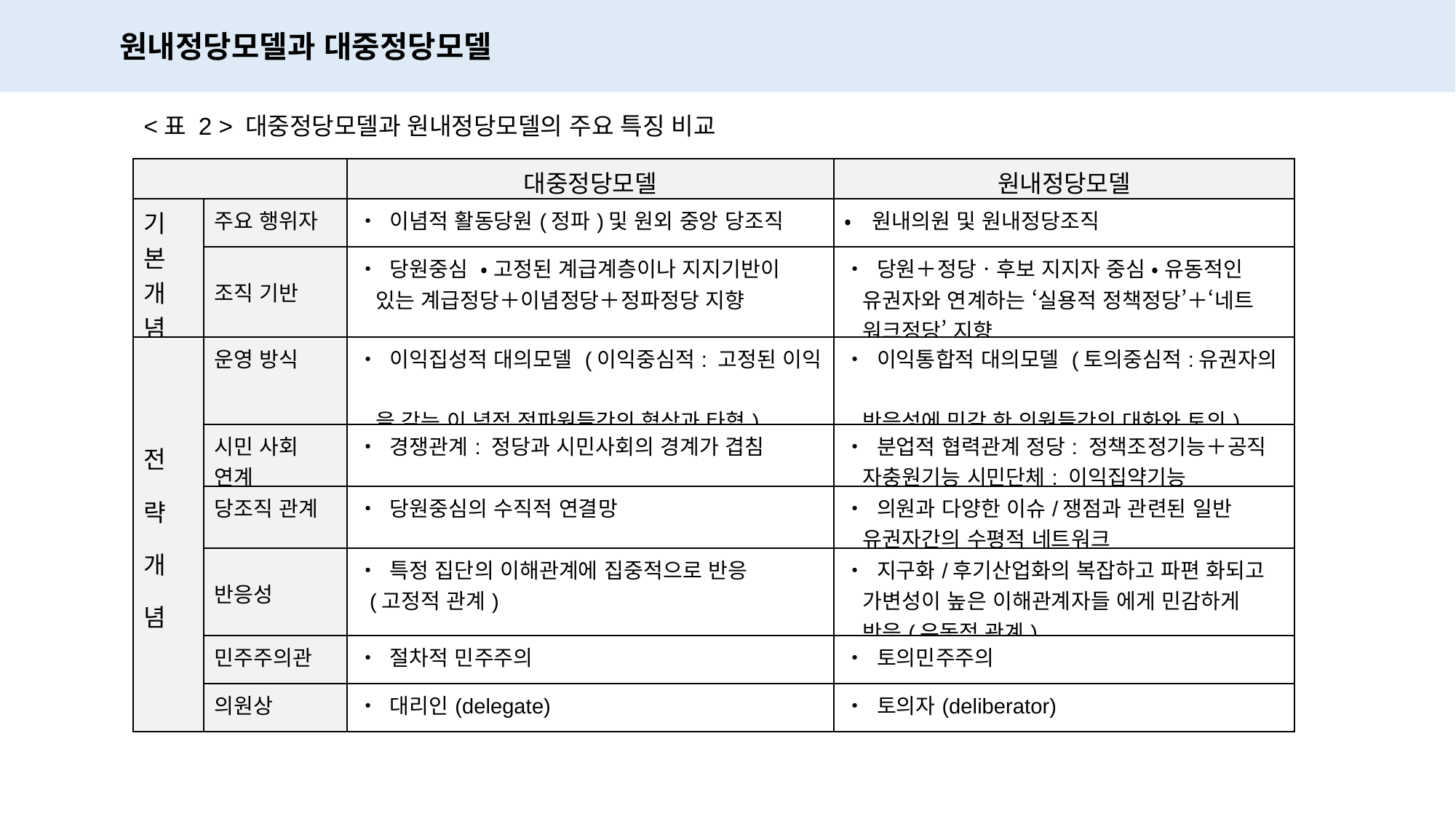

원내정당모델과 대중정당모델
<표 2 > 대중정당모델과 원내정당모델의 주요 특징 비교
|  |  | 대중정당모델 | 원내정당모델 |
| --- | --- | --- | --- |
| 기 본 개 념 | 주요 행위자 | • 이념적 활동당원(정파)및 원외 중앙 당조직 | •원내의원 및 원내정당조직 |
|  | 조직 기반 | • 당원중심 • 고정된 계급계층이나 지지기반이 있는 계급정당＋이념정당＋정파정당 지향 | • 당원＋정당ㆍ후보 지지자 중심 • 유동적인 유권자와 연계하는 ‘실용적 정책정당’＋‘네트 워크정당’ 지향 |
| 전 략 개 념 | 운영 방식 | • 이익집성적 대의모델 (이익중심적: 고정된 이익 을 갖는 이 념적 정파원들간의 협상과 타협) | • 이익통합적 대의모델 (토의중심적:유권자의 반응성에 민감 한 의원들간의 대화와 토의) |
|  | 시민 사회 연계 | • 경쟁관계: 정당과 시민사회의 경계가 겹침 | • 분업적 협력관계 정당: 정책조정기능＋공직 자충원기능 시민단체: 이익집약기능 |
|  | 당조직 관계 | • 당원중심의 수직적 연결망 | • 의원과 다양한 이슈/쟁점과 관련된 일반 유권자간의 수평적 네트워크 |
|  | 반응성 | • 특정 집단의 이해관계에 집중적으로 반응 (고정적 관계) | • 지구화/후기산업화의 복잡하고 파편 화되고 가변성이 높은 이해관계자들 에게 민감하게 반응(유동적 관계) |
|  | 민주주의관 | • 절차적 민주주의 | • 토의민주주의 |
|  | 의원상 | • 대리인(delegate) | • 토의자(deliberator) |